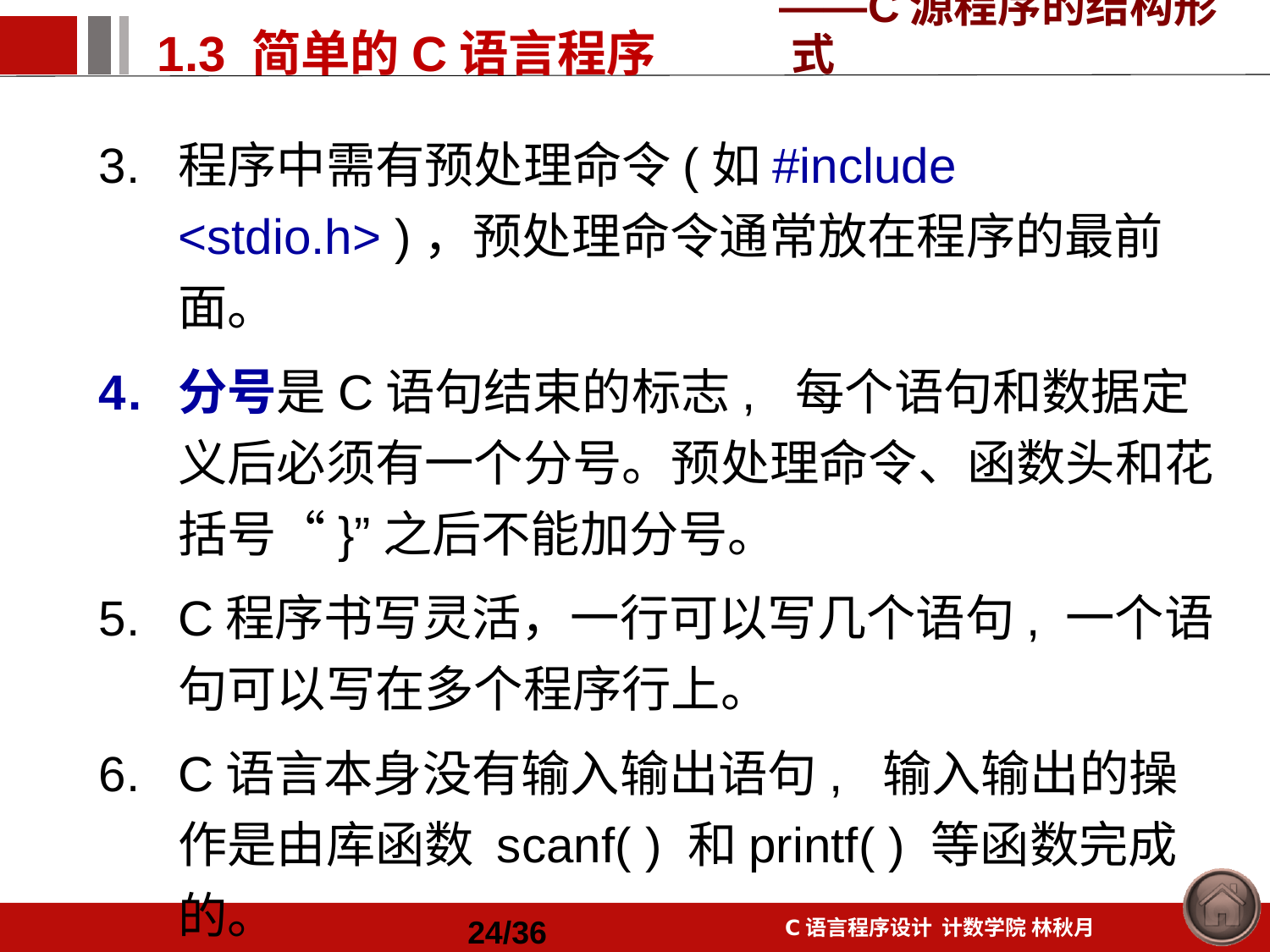

——C源程序的结构形式
程序中需有预处理命令(如#include <stdio.h> )，预处理命令通常放在程序的最前面。
分号是C语句结束的标志,  每个语句和数据定义后必须有一个分号。预处理命令、函数头和花括号“}”之后不能加分号。
C程序书写灵活，一行可以写几个语句, 一个语句可以写在多个程序行上。
C语言本身没有输入输出语句,  输入输出的操作是由库函数 scanf( ) 和printf( ) 等函数完成的。

24